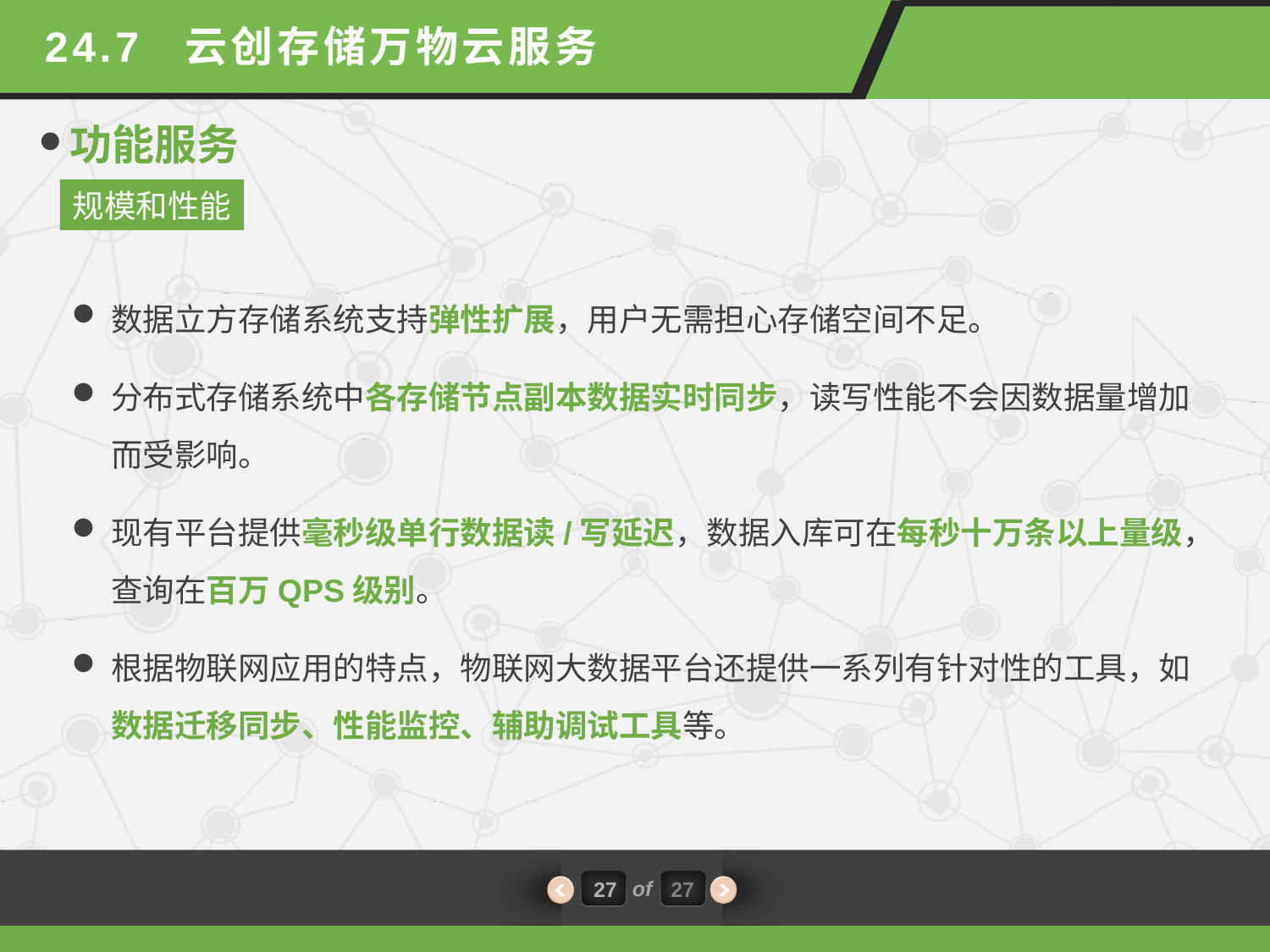

24.7  云创存储万物云服务
功能服务

规模和性能
数据立方存储系统支持弹性扩展，用户无需担心存储空间不足。
分布式存储系统中各存储节点副本数据实时同步，读写性能不会因数据量增加而受影响。
现有平台提供毫秒级单行数据读/写延迟，数据入库可在每秒十万条以上量级，查询在百万QPS级别。
根据物联网应用的特点，物联网大数据平台还提供一系列有针对性的工具，如数据迁移同步、性能监控、辅助调试工具等。
27